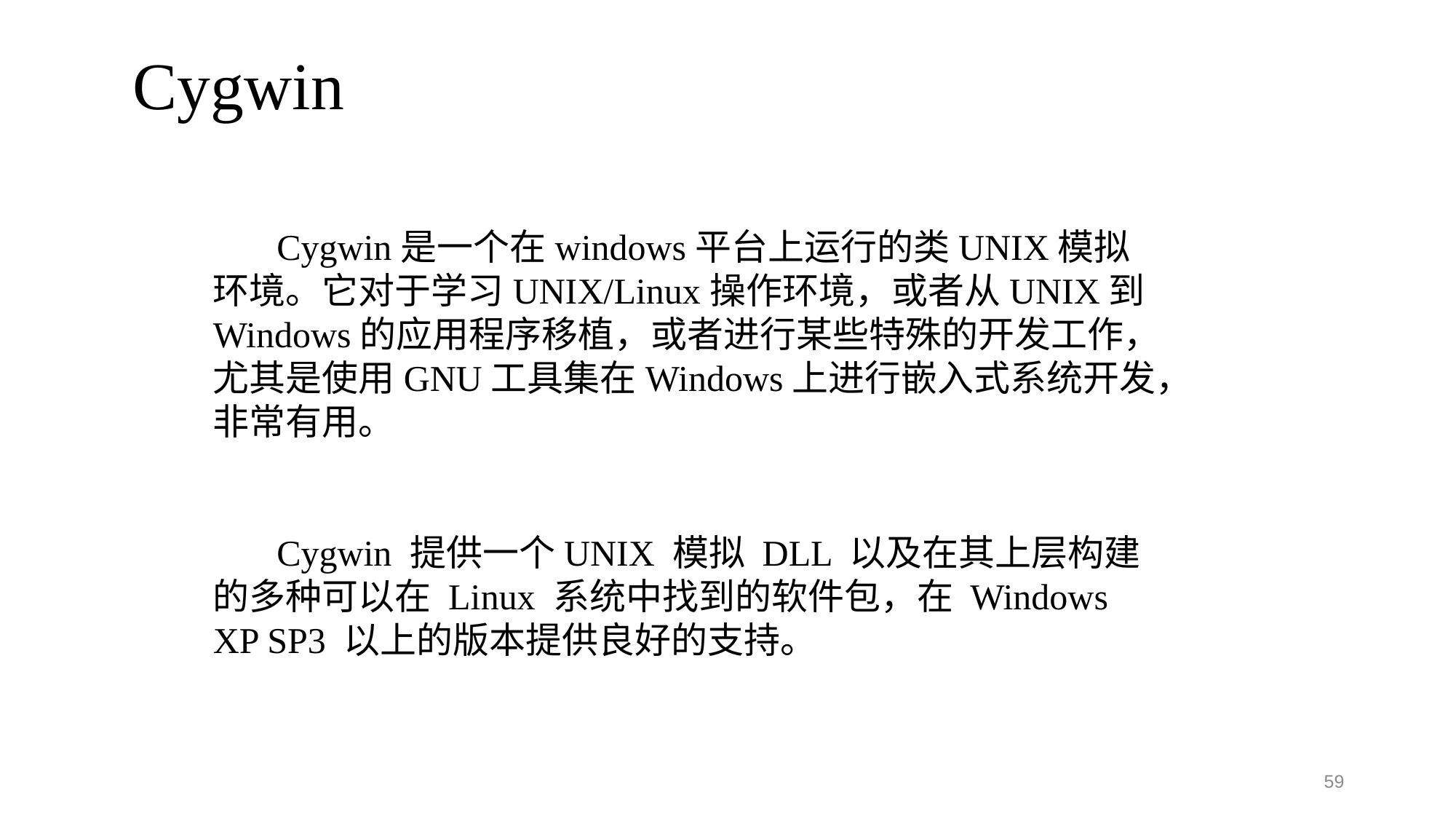

Cygwin
       Cygwin是一个在windows平台上运行的类UNIX模拟环境。它对于学习UNIX/Linux操作环境，或者从UNIX到Windows的应用程序移植，或者进行某些特殊的开发工作，尤其是使用GNU工具集在Windows上进行嵌入式系统开发，非常有用。

       Cygwin 提供一个UNIX 模拟 DLL 以及在其上层构建的多种可以在 Linux 系统中找到的软件包，在 Windows XP SP3 以上的版本提供良好的支持。
59